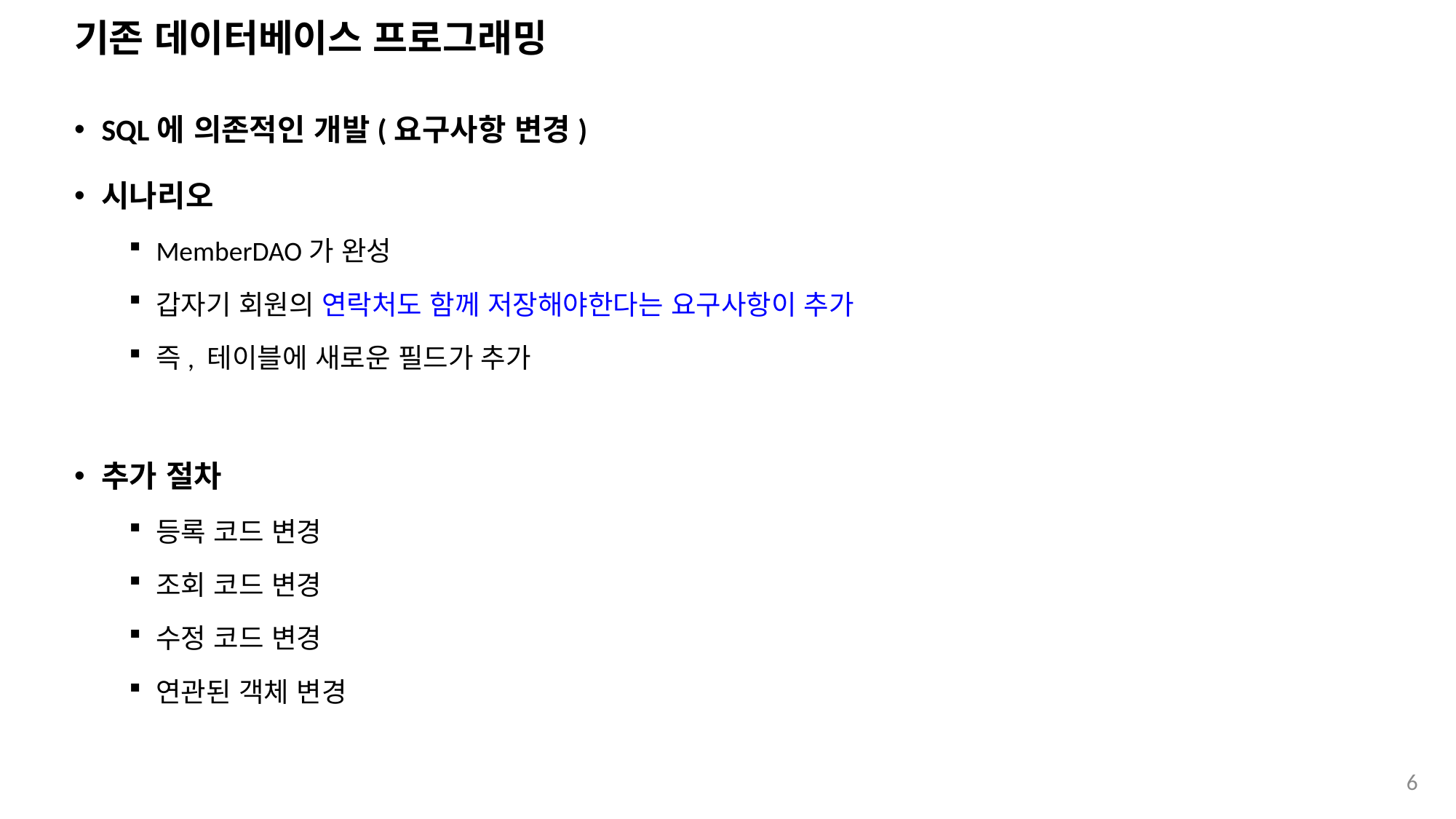

# 기존 데이터베이스 프로그래밍
SQL에 의존적인 개발(요구사항 변경)
시나리오
MemberDAO가 완성
갑자기 회원의 연락처도 함께 저장해야한다는 요구사항이 추가
즉, 테이블에 새로운 필드가 추가

추가 절차
등록 코드 변경
조회 코드 변경
수정 코드 변경
연관된 객체 변경

6